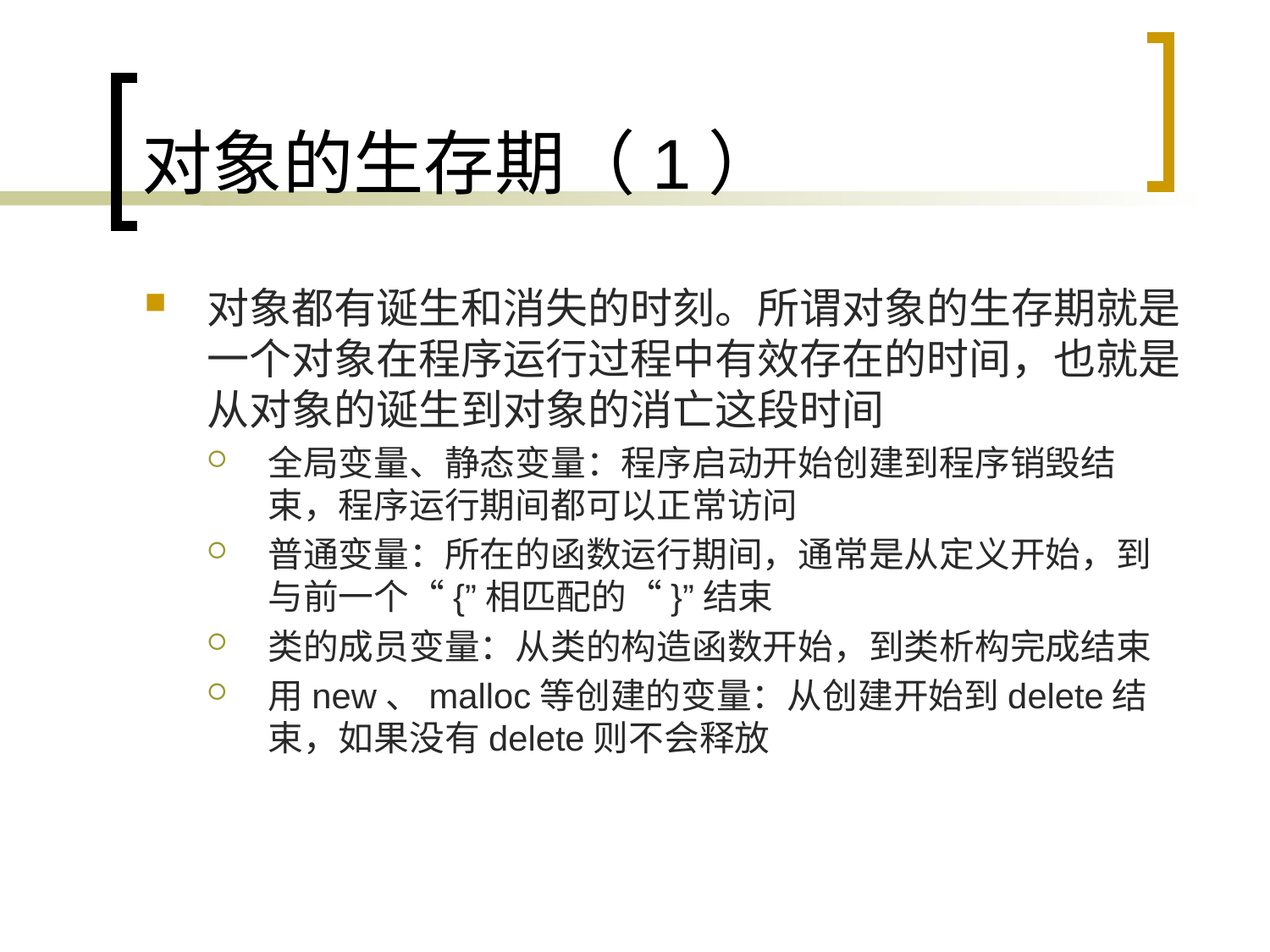

# 对象的生存期（1）
对象都有诞生和消失的时刻。所谓对象的生存期就是一个对象在程序运行过程中有效存在的时间，也就是从对象的诞生到对象的消亡这段时间
全局变量、静态变量：程序启动开始创建到程序销毁结束，程序运行期间都可以正常访问
普通变量：所在的函数运行期间，通常是从定义开始，到与前一个“{”相匹配的“}”结束
类的成员变量：从类的构造函数开始，到类析构完成结束
用new、malloc等创建的变量：从创建开始到delete结束，如果没有delete则不会释放